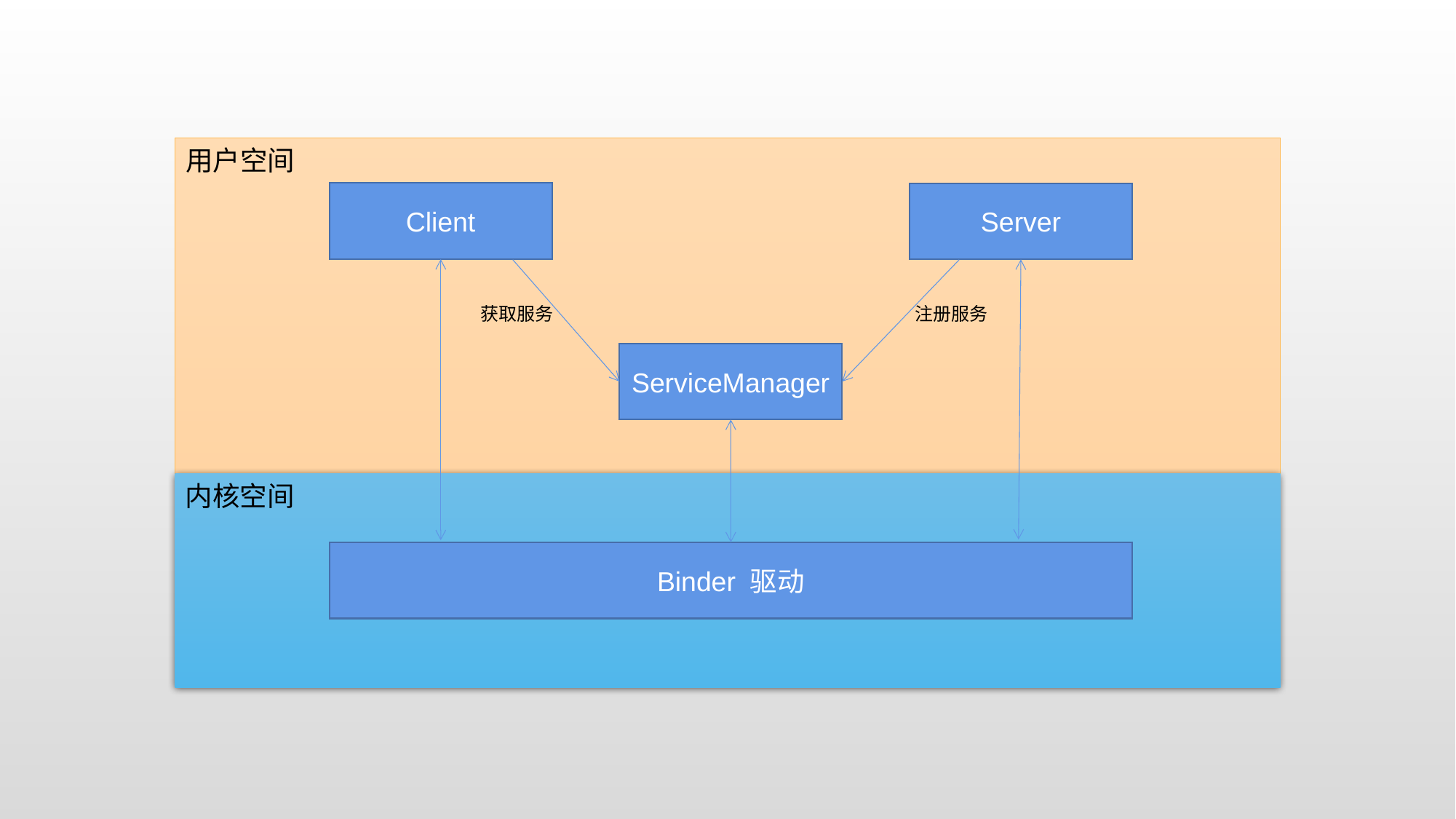

用户空间
Client
Server
获取服务
注册服务
ServiceManager
内核空间

Binder 驱动